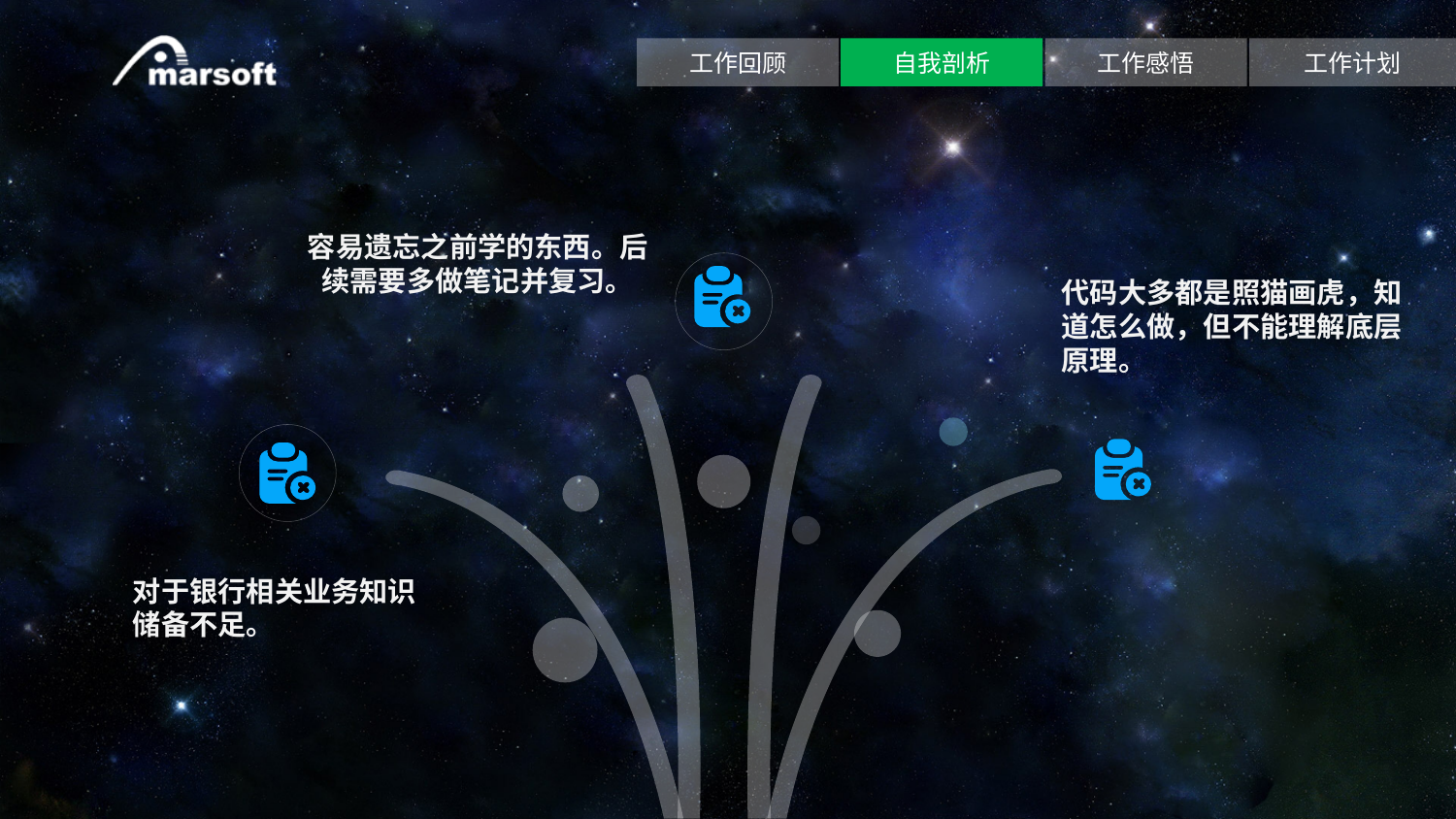

容易遗忘之前学的东西。后续需要多做笔记并复习。

代码大多都是照猫画虎，知道怎么做，但不能理解底层原理。

对于银行相关业务知识储备不足。